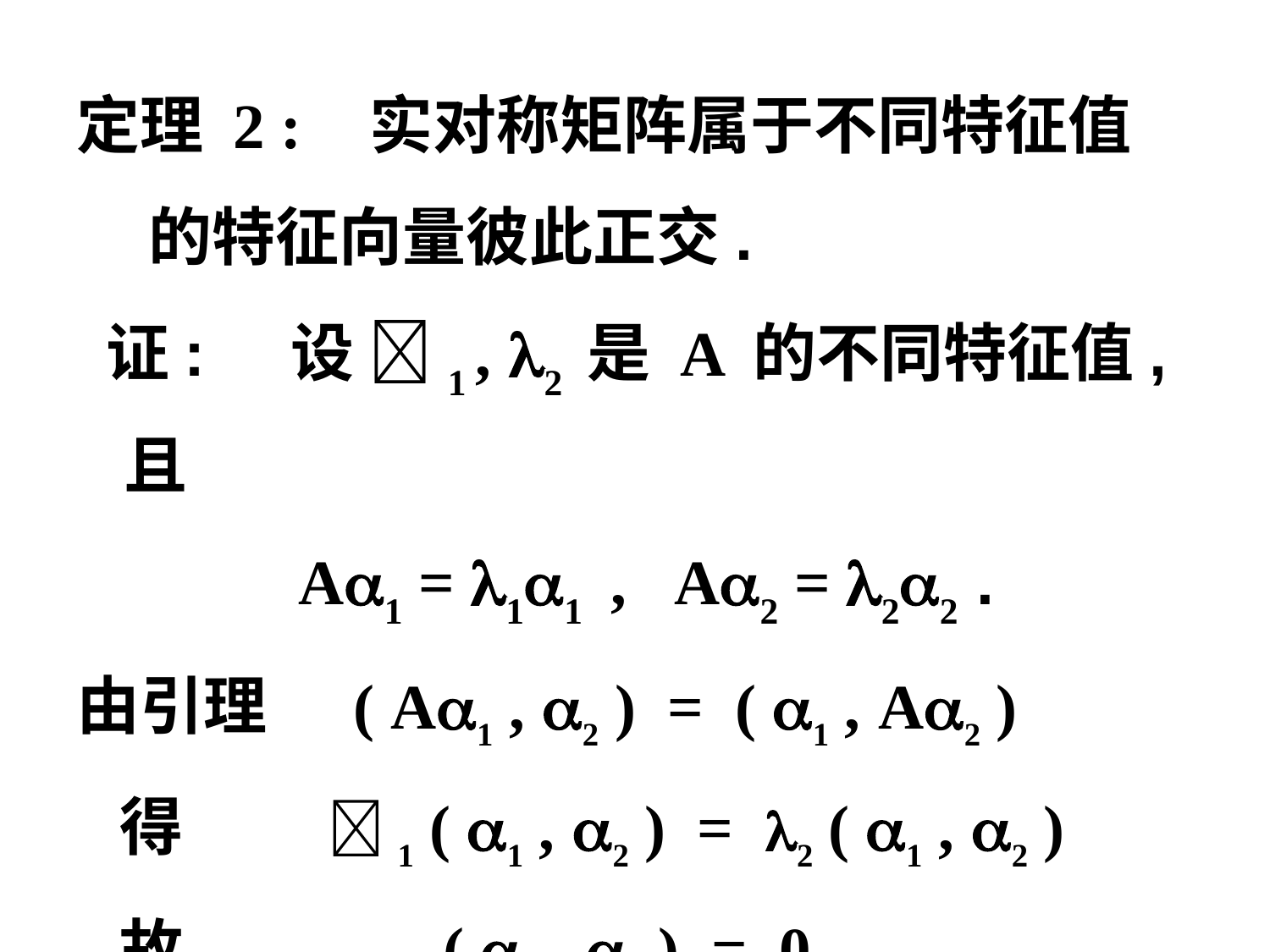

定理 2 :   实对称矩阵属于不同特征值
    的特征向量彼此正交.
 证:    设 λ1 , λ2 是 A 的不同特征值, 且
              Aα1 = λ1α1   ,   Aα2 = λ2α2  .
由引理     ( Aα1 , α2 )  =  ( α1 , Aα2 )
  得          λ1 ( α1 , α2 )  =  λ2 ( α1 , α2 )
  故                 ( α1 , α2 )  =  0